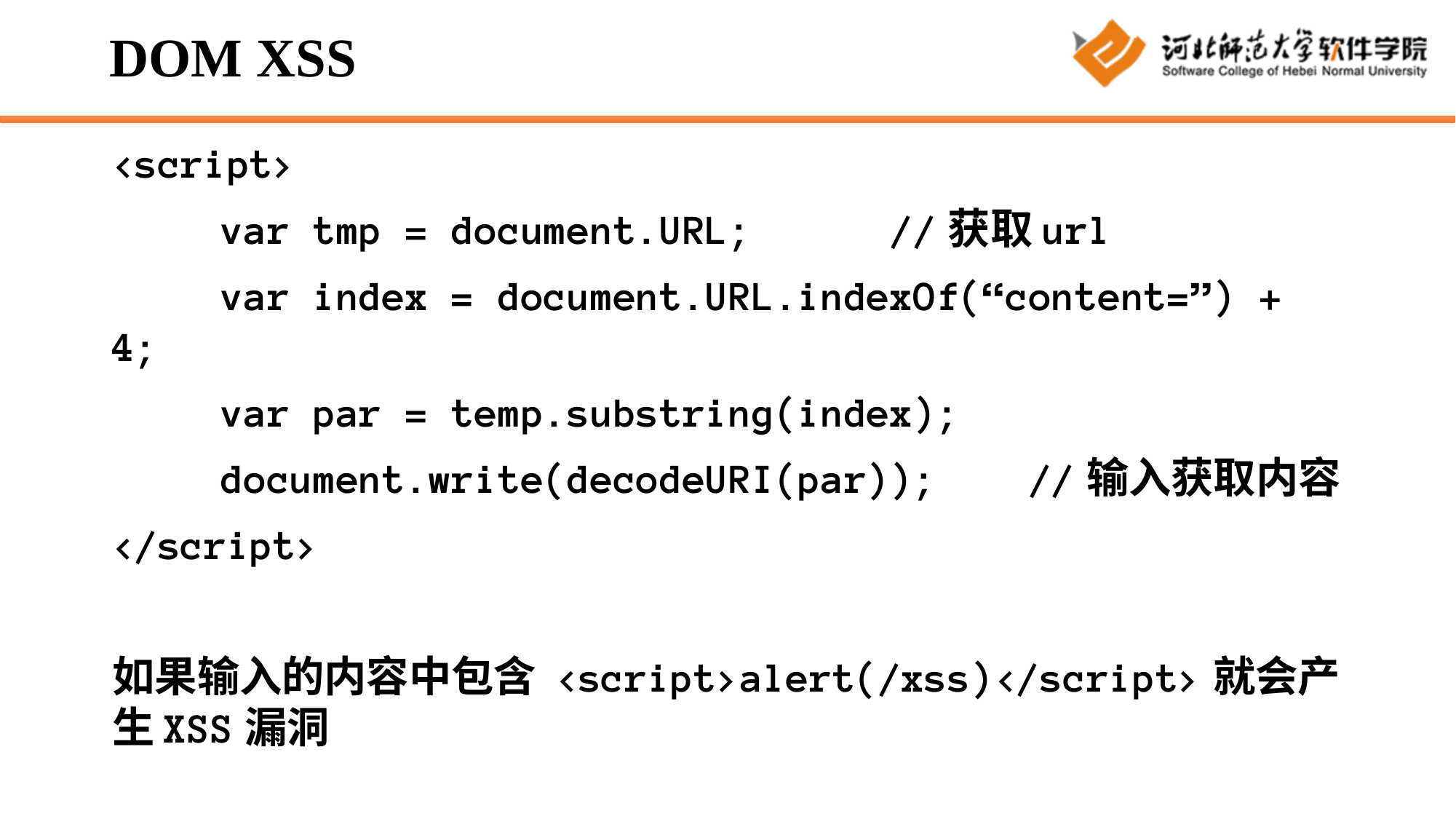

# DOM XSS
<script>
	var tmp = document.URL;      //获取url
	var index = document.URL.indexOf(“content=”) + 4;
	var par = temp.substring(index);
	document.write(decodeURI(par));    //输入获取内容
</script>

如果输入的内容中包含 <script>alert(/xss)</script>就会产生XSS漏洞